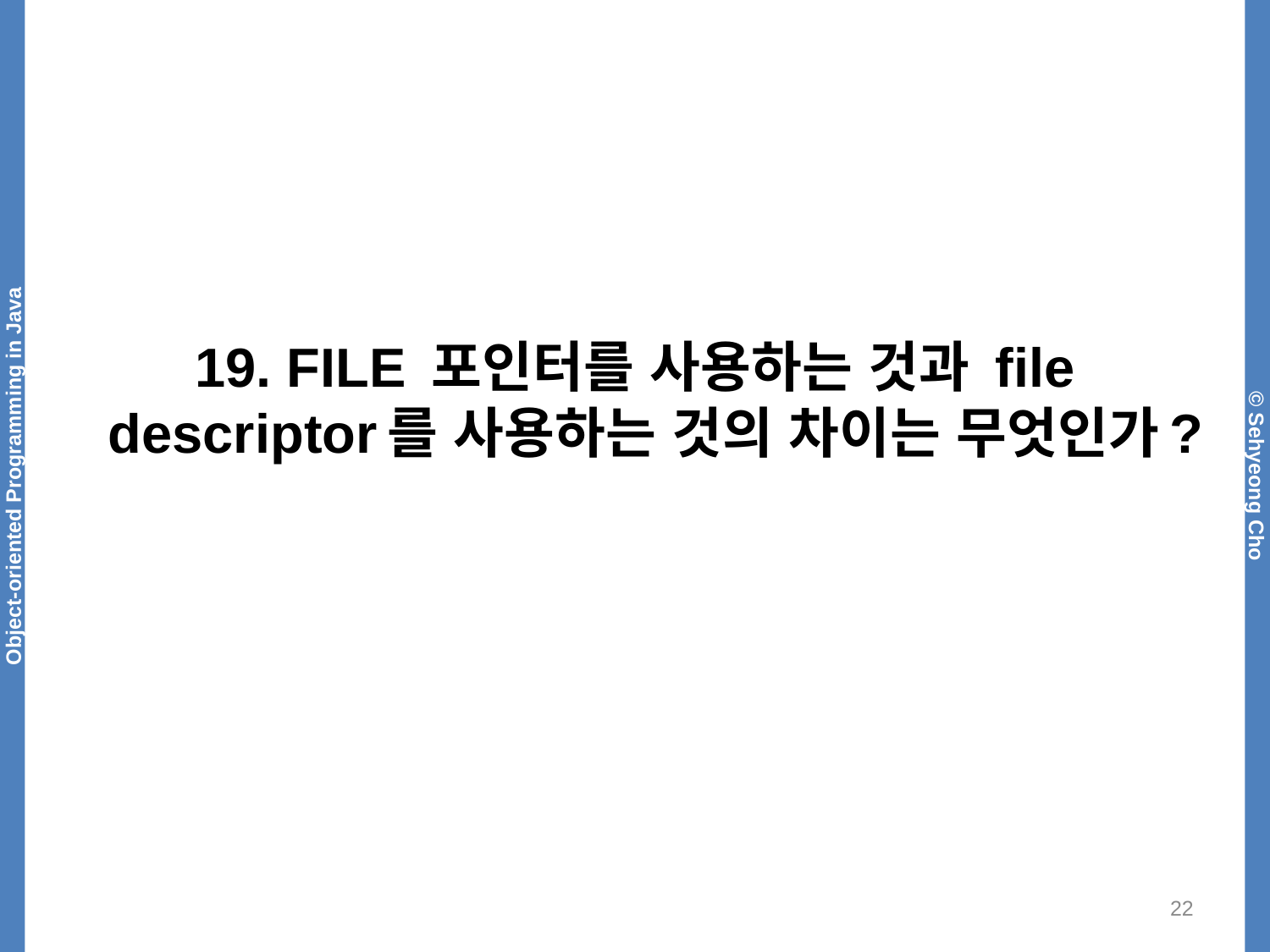

# 19. FILE 포인터를 사용하는 것과 file descriptor를 사용하는 것의 차이는 무엇인가?

22